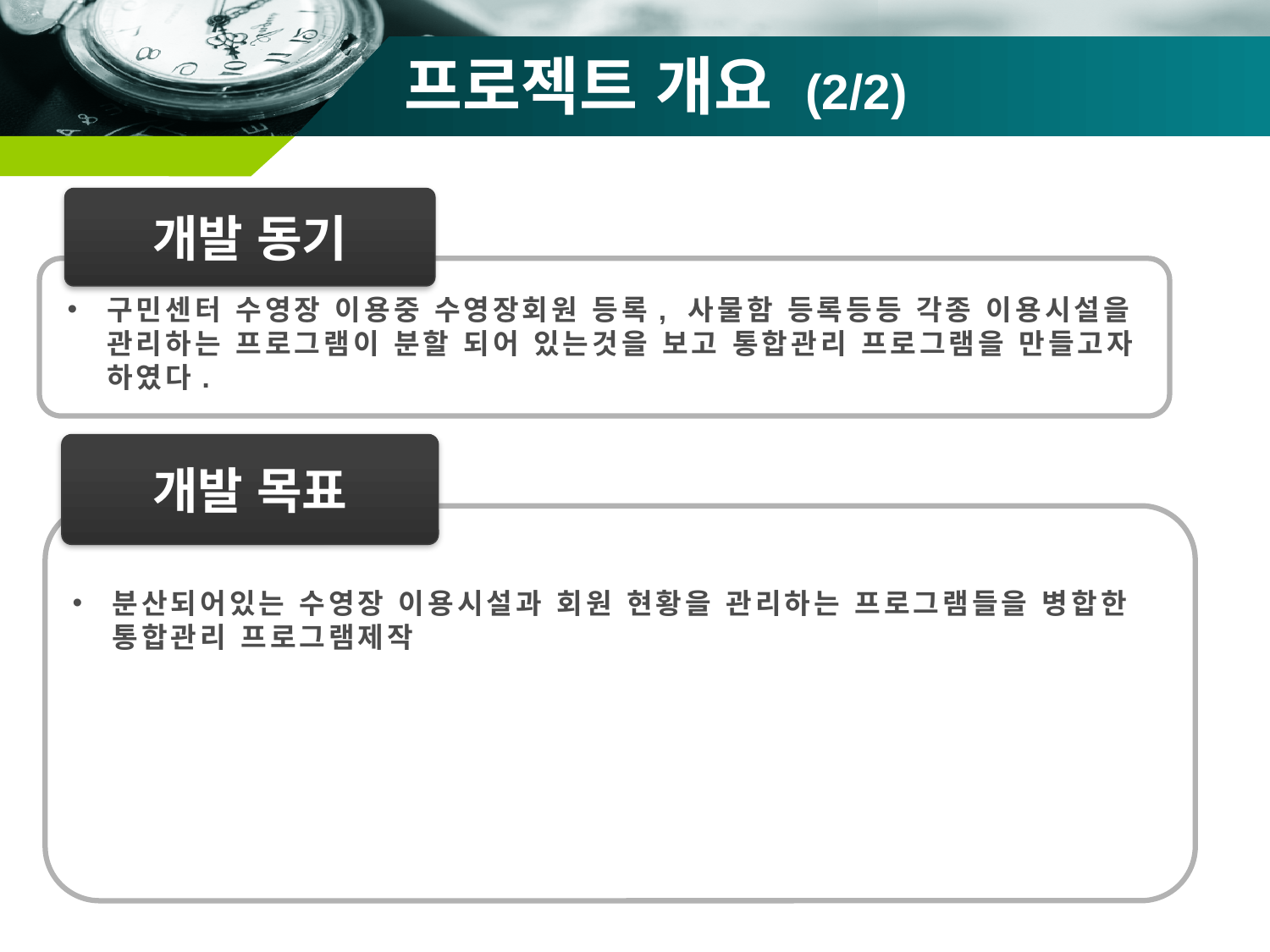

# 프로젝트 개요 (2/2)
개발 동기

구민센터 수영장 이용중 수영장회원 등록, 사물함 등록등등 각종 이용시설을 관리하는 프로그램이 분할 되어 있는것을 보고 통합관리 프로그램을 만들고자 하였다.

개발 목표

분산되어있는 수영장 이용시설과 회원 현황을 관리하는 프로그램들을 병합한 통합관리 프로그램제작